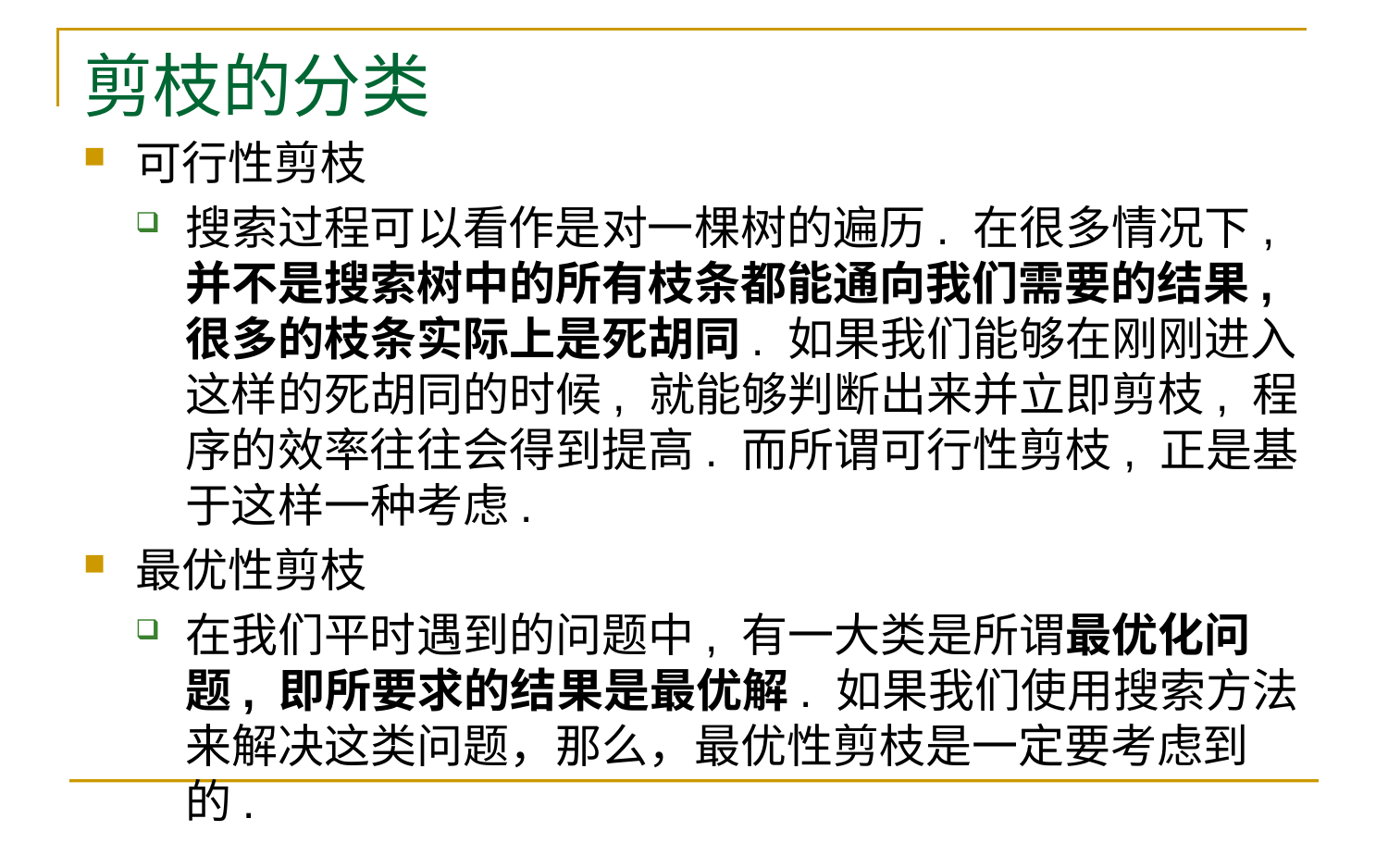

# 剪枝的分类
可行性剪枝
搜索过程可以看作是对一棵树的遍历. 在很多情况下, 并不是搜索树中的所有枝条都能通向我们需要的结果, 很多的枝条实际上是死胡同. 如果我们能够在刚刚进入这样的死胡同的时候, 就能够判断出来并立即剪枝, 程序的效率往往会得到提高. 而所谓可行性剪枝, 正是基于这样一种考虑.
最优性剪枝
在我们平时遇到的问题中, 有一大类是所谓最优化问题, 即所要求的结果是最优解. 如果我们使用搜索方法来解决这类问题，那么，最优性剪枝是一定要考虑到的.